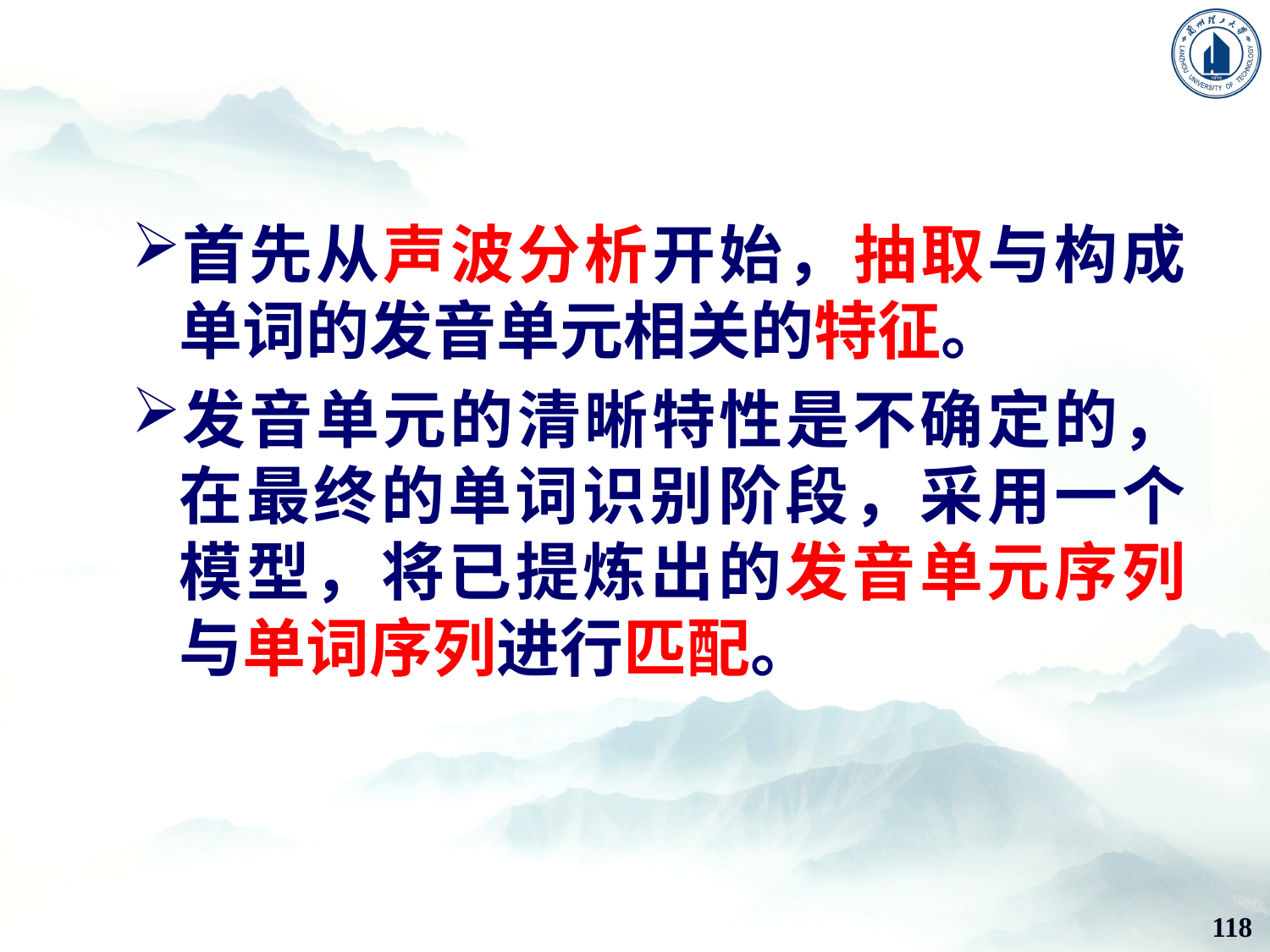

首先从声波分析开始，抽取与构成单词的发音单元相关的特征。
发音单元的清晰特性是不确定的，在最终的单词识别阶段，采用一个模型，将已提炼出的发音单元序列与单词序列进行匹配。
118